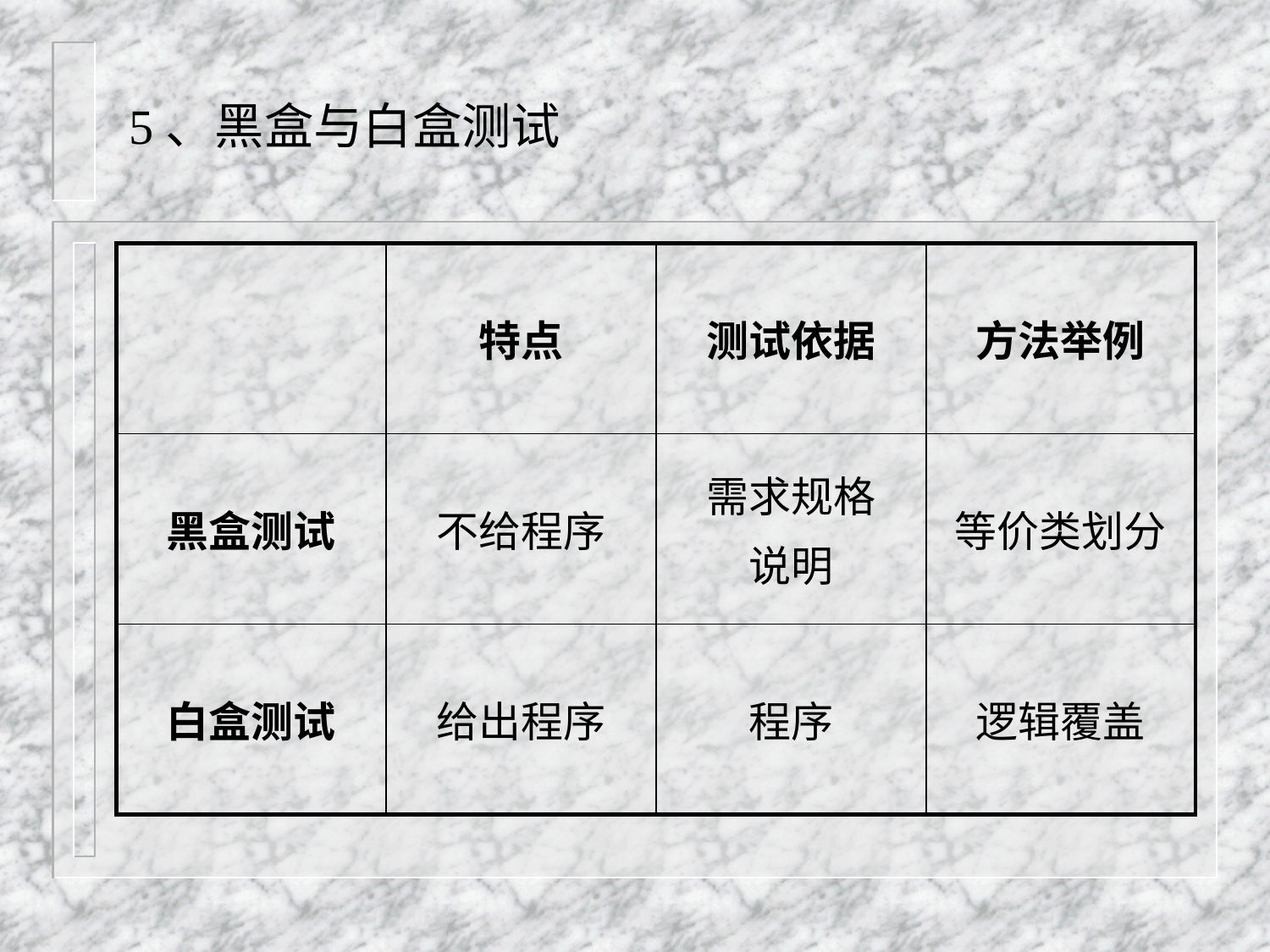

# 5、黑盒与白盒测试
|  | 特点 | 测试依据 | 方法举例 |
| --- | --- | --- | --- |
| 黑盒测试 | 不给程序 | 需求规格 说明 | 等价类划分 |
| 白盒测试 | 给出程序 | 程序 | 逻辑覆盖 |